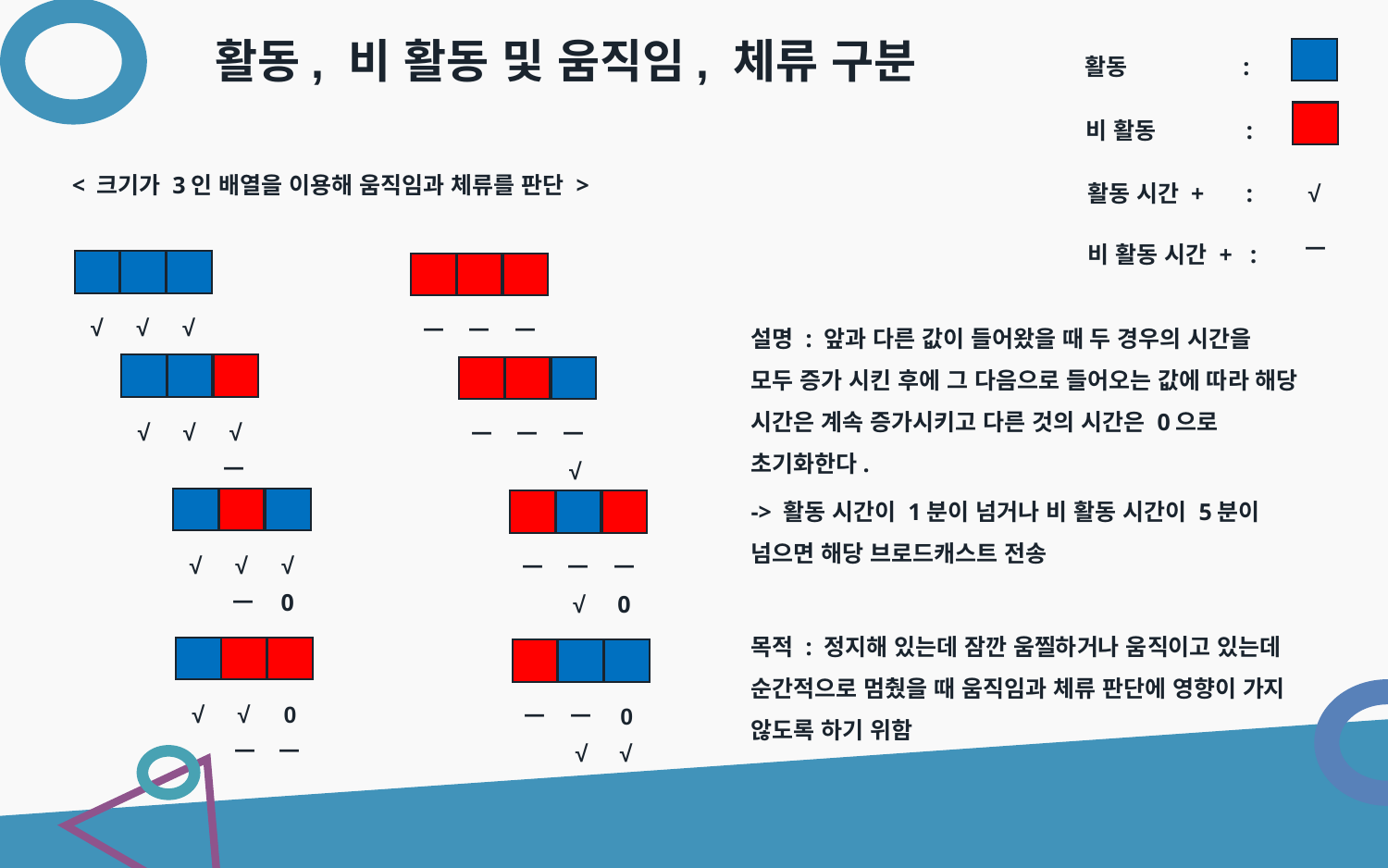

활동, 비 활동 및 움직임, 체류 구분
활동                 :

비 활동             :

활동 시간 +       :
√
ㅡ
비 활동 시간 +   :
< 크기가 3인 배열을 이용해 움직임과 체류를 판단 >

√
√
√
ㅡ
ㅡ
ㅡ
설명 : 앞과 다른 값이 들어왔을 때 두 경우의 시간을 모두 증가 시킨 후에 그 다음으로 들어오는 값에 따라 해당 시간은 계속 증가시키고 다른 것의 시간은 0으로 초기화한다.

-> 활동 시간이 1분이 넘거나 비 활동 시간이 5분이 넘으면 해당 브로드캐스트 전송

√
√
√
ㅡ
ㅡ
ㅡ
ㅡ
√

√
√
√
ㅡ
ㅡ
ㅡ
0
ㅡ
0
√
목적 : 정지해 있는데 잠깐 움찔하거나 움직이고 있는데 순간적으로 멈췄을 때 움직임과 체류 판단에 영향이 가지 않도록 하기 위함

√
√
0
ㅡ
ㅡ
0
ㅡ
ㅡ
√
√